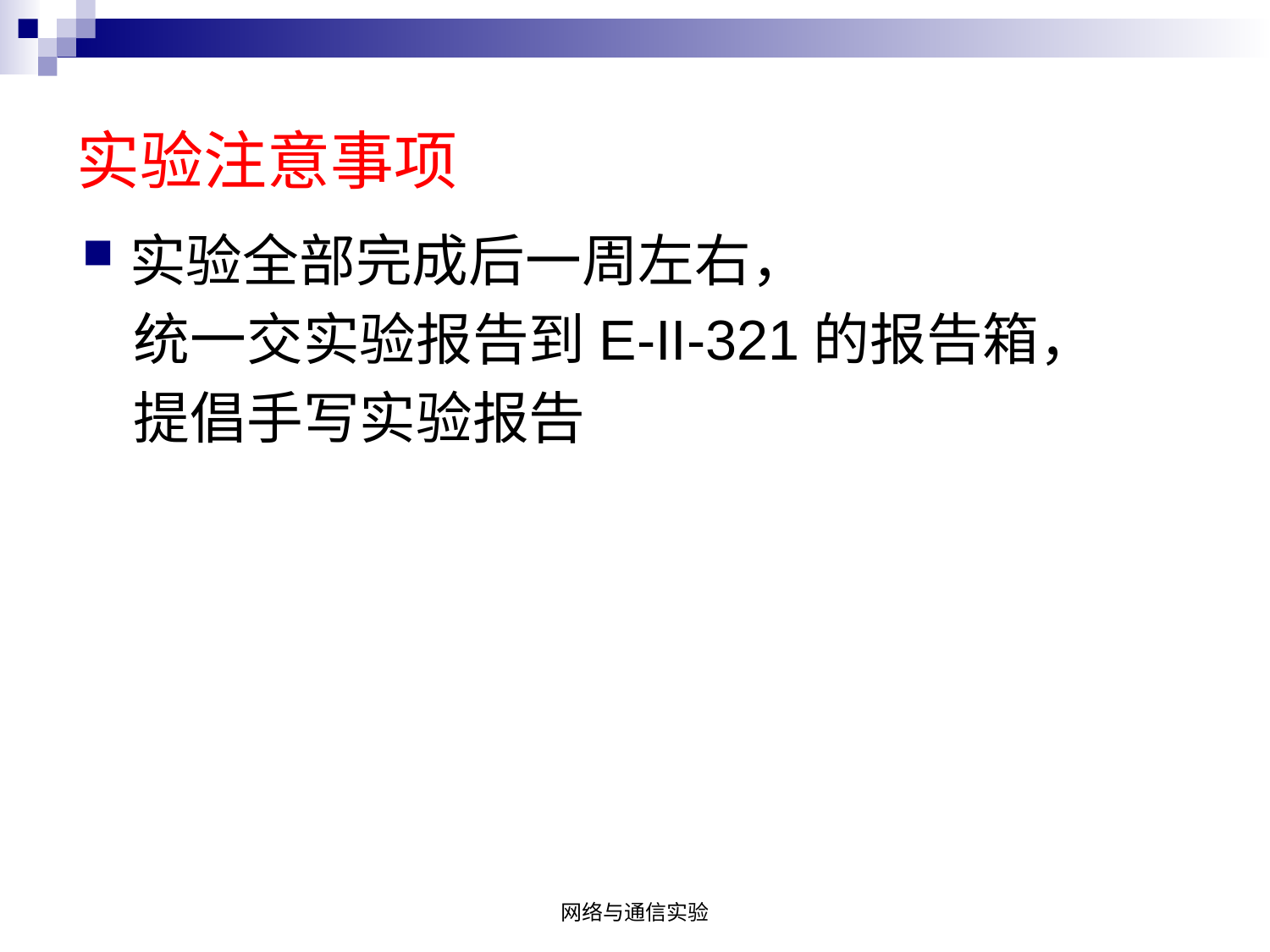

# 实验注意事项
实验全部完成后一周左右，
   统一交实验报告到E-II-321的报告箱，
   提倡手写实验报告

网络与通信实验